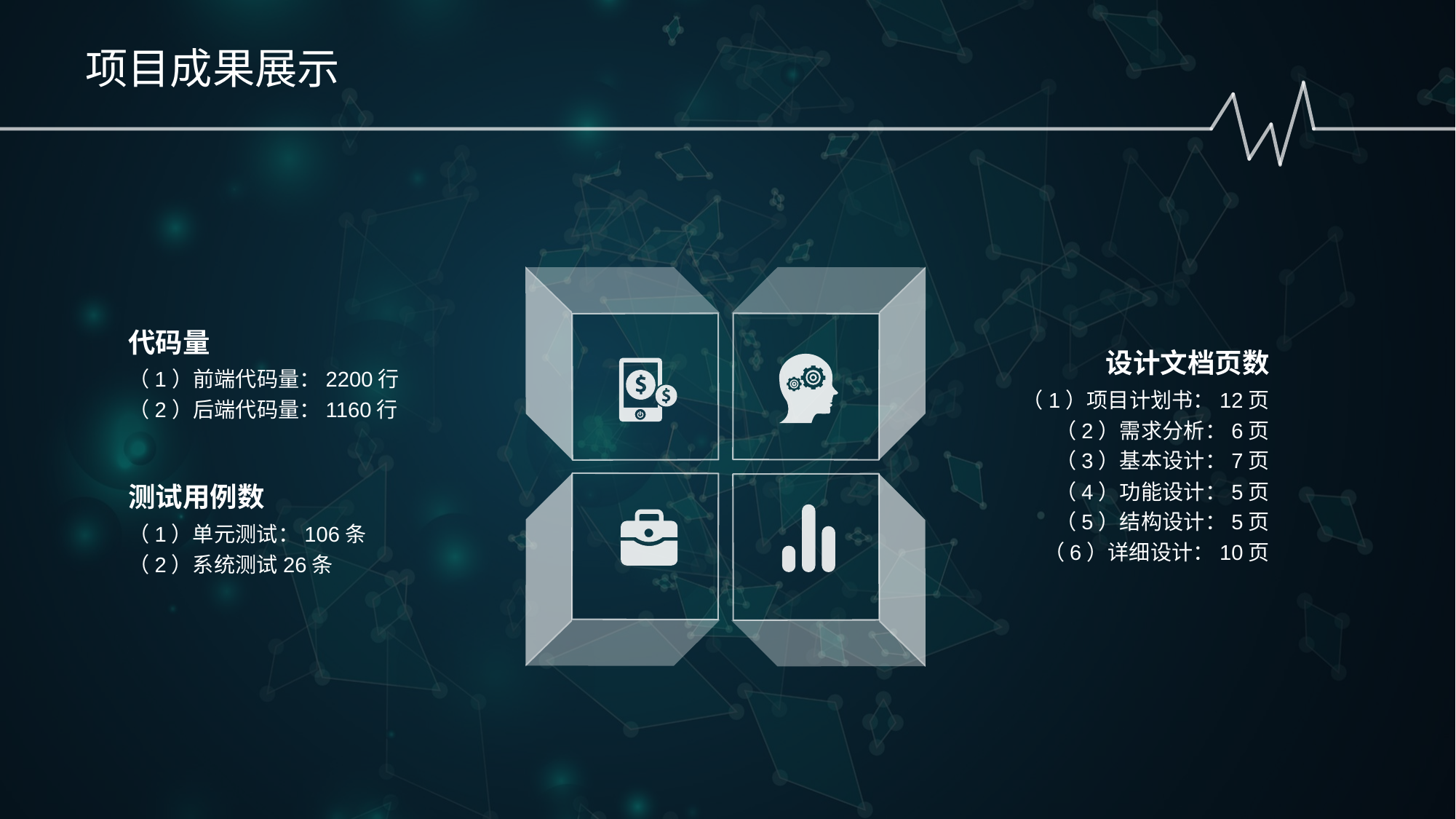

项目成果展示

代码量
（1）前端代码量：2200行
（2）后端代码量：1160行
设计文档页数
（1）项目计划书：12页
（2）需求分析：6页
（3）基本设计：7页
（4）功能设计：5页
（5）结构设计：5页
（6）详细设计：10页
测试用例数
（1）单元测试：106条
（2）系统测试26条